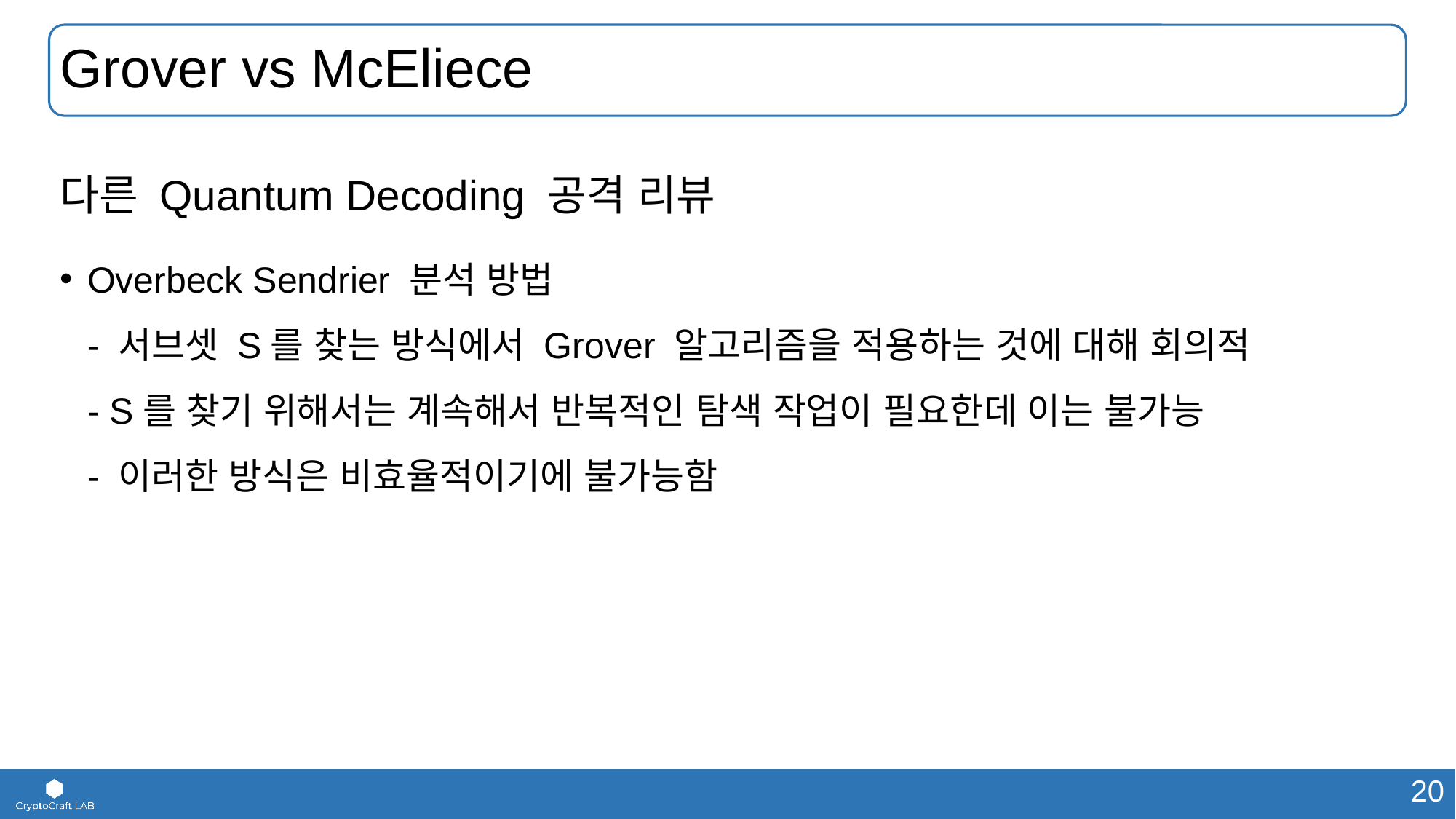

# Grover vs McEliece
다른 Quantum Decoding 공격 리뷰
Overbeck Sendrier 분석 방법
- 서브셋 S를 찾는 방식에서 Grover 알고리즘을 적용하는 것에 대해 회의적
- S를 찾기 위해서는 계속해서 반복적인 탐색 작업이 필요한데 이는 불가능
- 이러한 방식은 비효율적이기에 불가능함